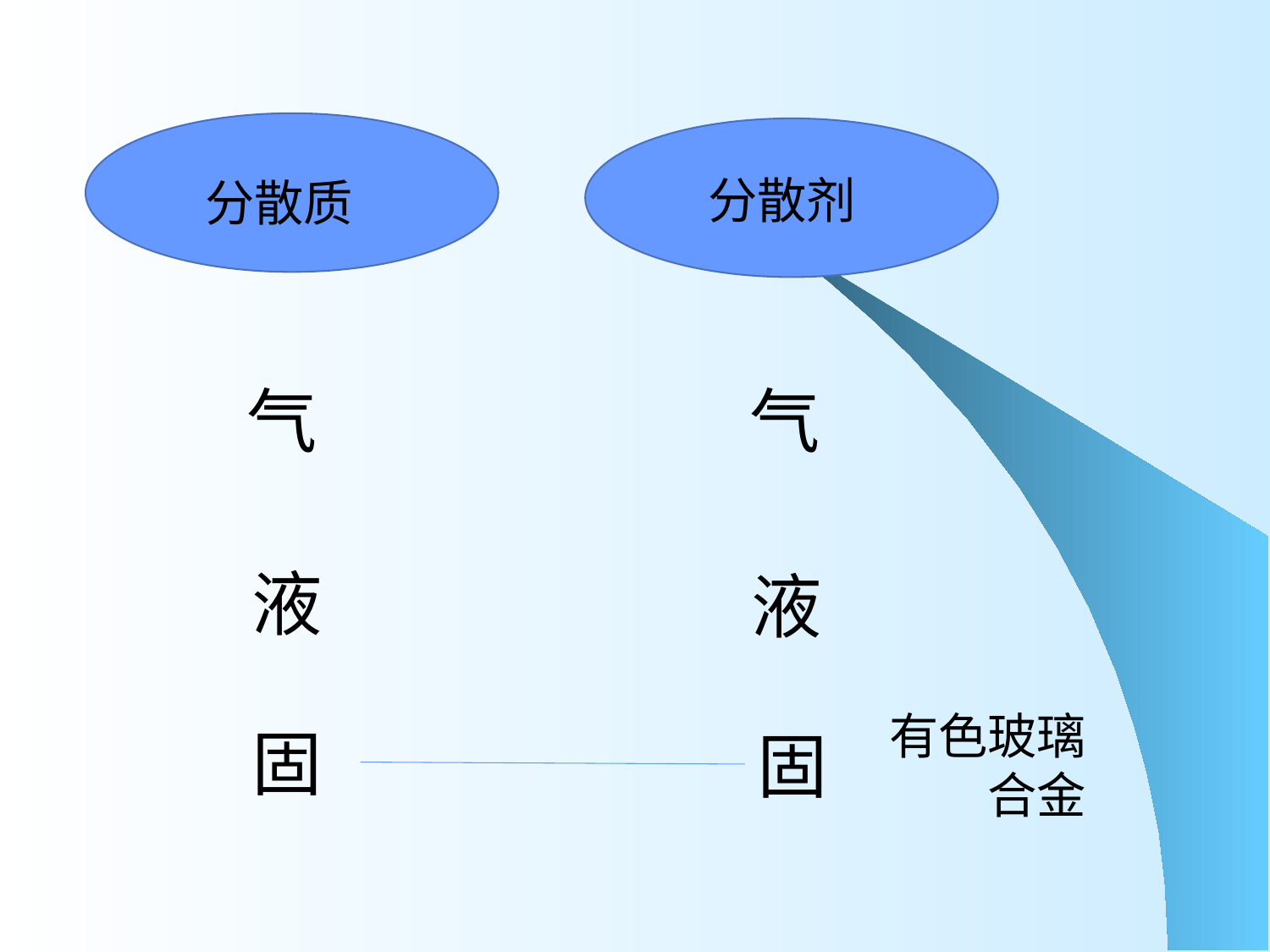

分散剂
分散质
气
气
液
液
有色玻璃            合金
固
固